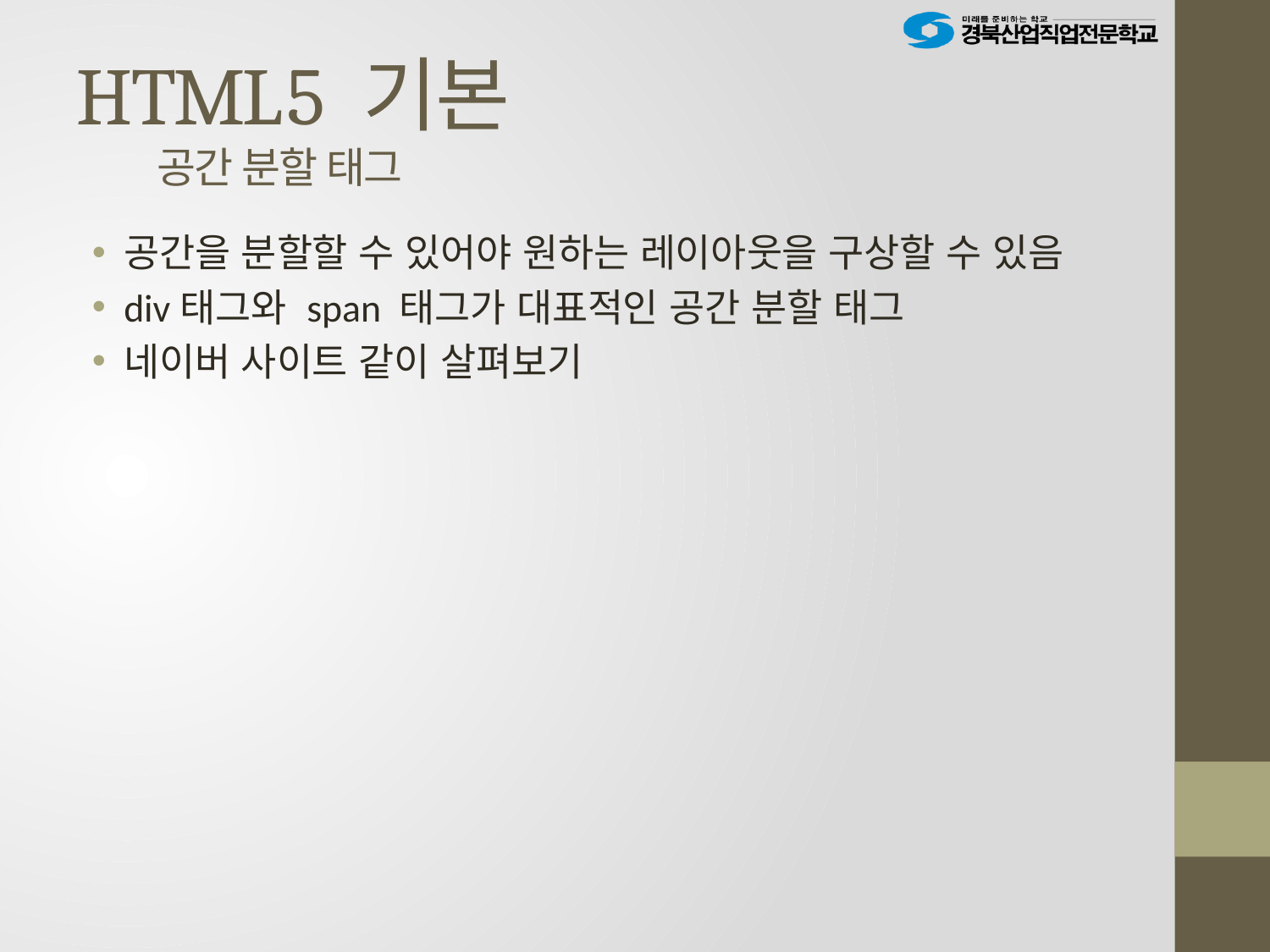

# HTML5 기본 공간 분할 태그
공간을 분할할 수 있어야 원하는 레이아웃을 구상할 수 있음
div태그와 span 태그가 대표적인 공간 분할 태그
네이버 사이트 같이 살펴보기